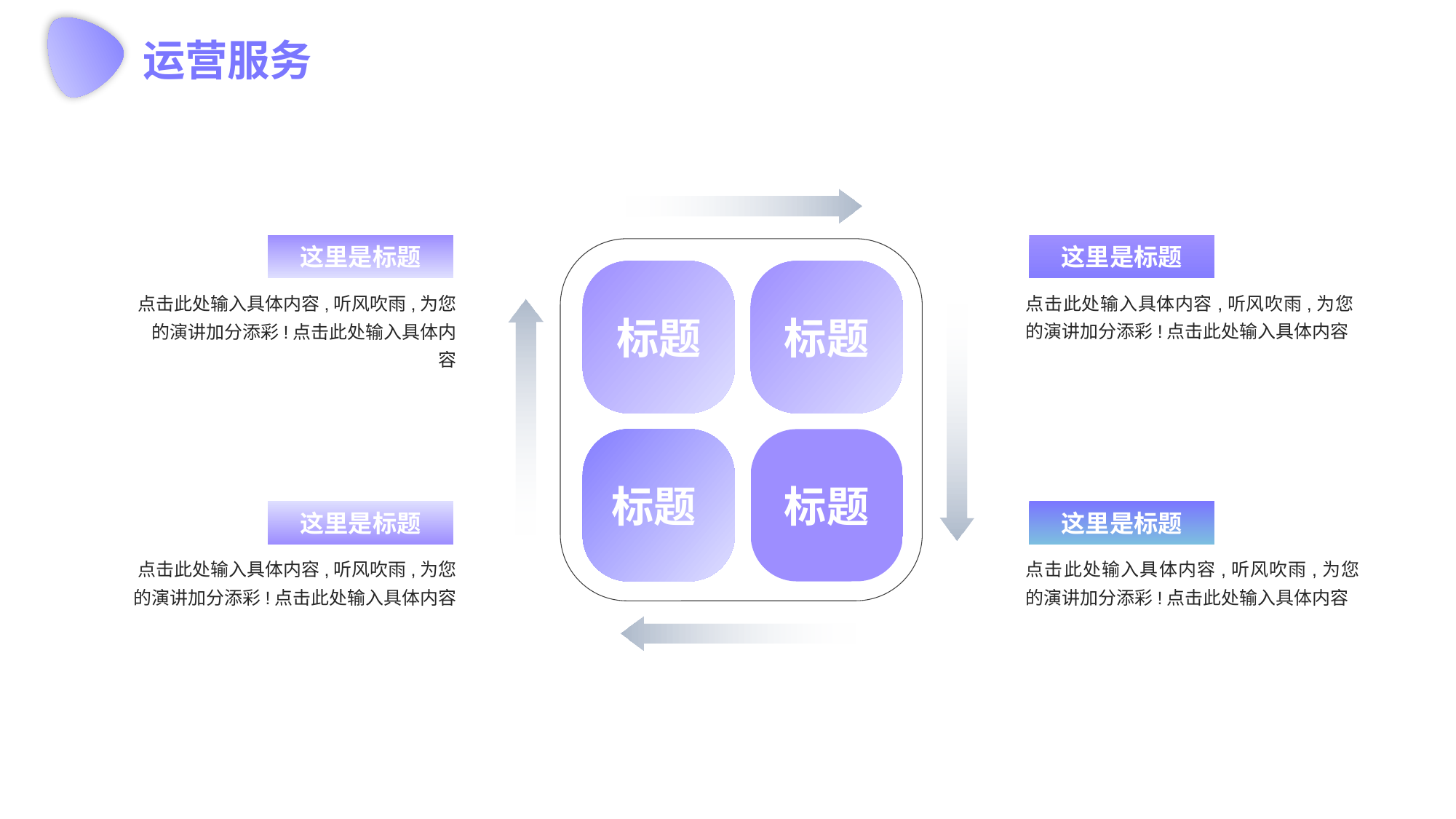

运营服务

这里是标题
点击此处输入具体内容,听风吹雨,为您的演讲加分添彩!点击此处输入具体内容
这里是标题
点击此处输入具体内容,听风吹雨,为您的演讲加分添彩!点击此处输入具体内容

标题
标题

标题
标题
这里是标题
点击此处输入具体内容,听风吹雨,为您的演讲加分添彩!点击此处输入具体内容
这里是标题
点击此处输入具体内容,听风吹雨,为您的演讲加分添彩!点击此处输入具体内容